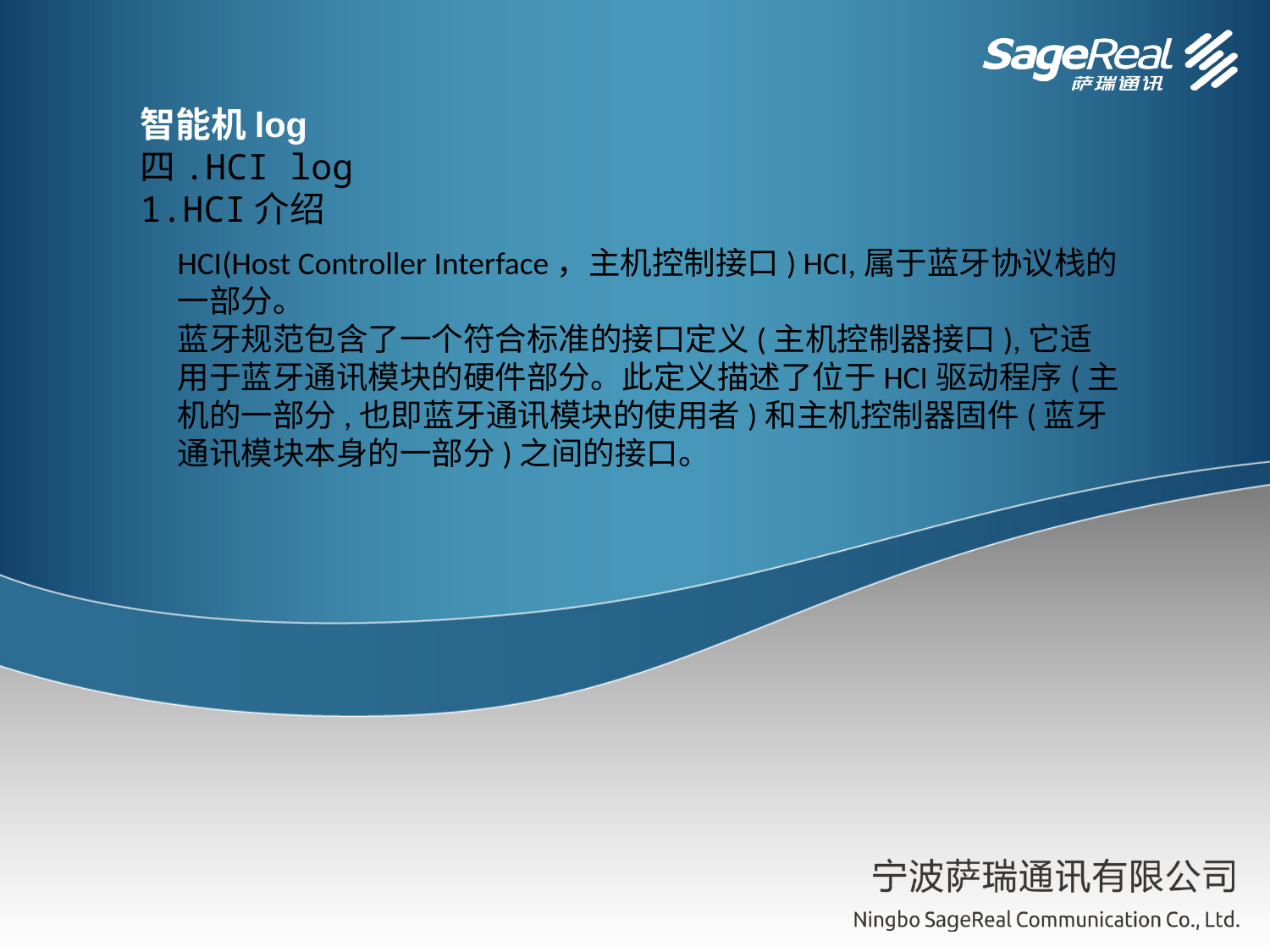

智能机log
四.HCI log
1.HCI介绍
HCI(Host Controller Interface，主机控制接口) HCI,属于蓝牙协议栈的一部分。
蓝牙规范包含了一个符合标准的接口定义(主机控制器接口),它适用于蓝牙通讯模块的硬件部分。此定义描述了位于HCI驱动程序(主机的一部分,也即蓝牙通讯模块的使用者)和主机控制器固件(蓝牙通讯模块本身的一部分)之间的接口。